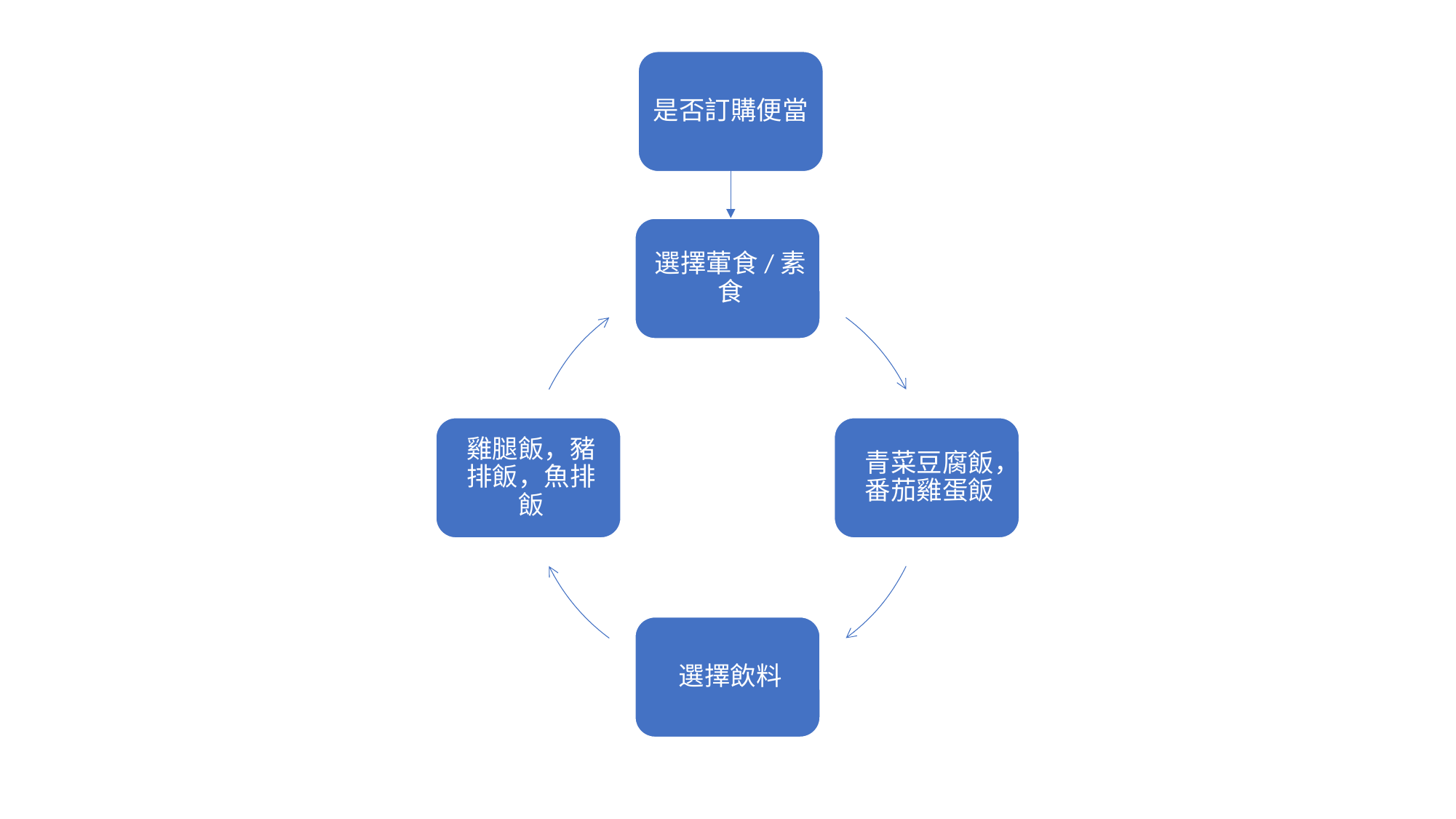

是否訂購便當
選擇葷食/素食
青菜豆腐飯，番茄雞蛋飯
選擇飲料
雞腿飯，豬排飯，魚排飯